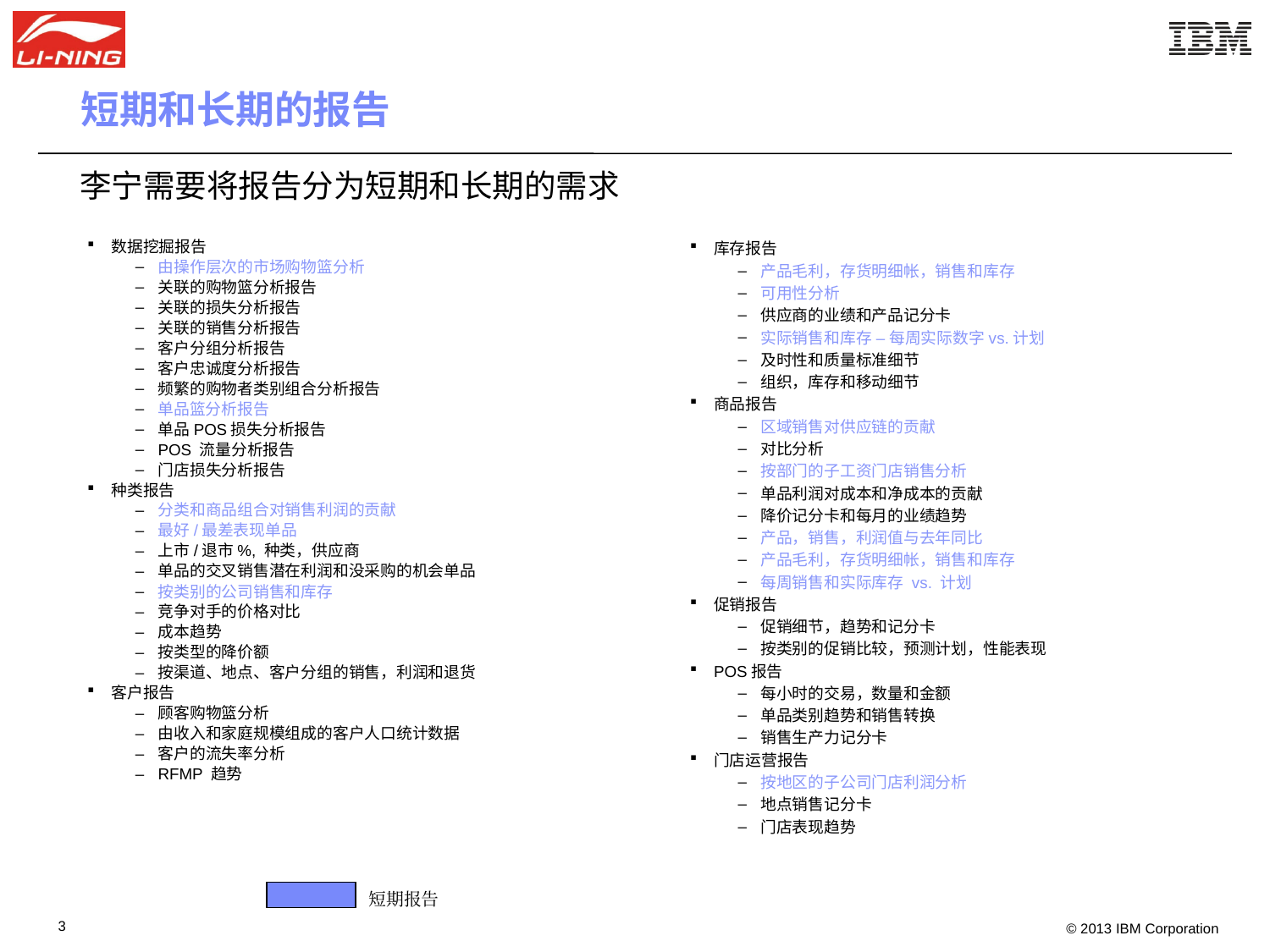

短期和长期的报告
李宁需要将报告分为短期和长期的需求
数据挖掘报告
由操作层次的市场购物篮分析
关联的购物篮分析报告
关联的损失分析报告
关联的销售分析报告
客户分组分析报告
客户忠诚度分析报告
频繁的购物者类别组合分析报告
单品​​篮分析报告
单品POS损失分析报告
POS 流量分析报告
门店损失分析报告
种类报告
分类和商品组合对销售利润的贡献
最好/最差表现单品
上市/退市%, 种类，供应商
单品的交叉销售潜在利润和没采购的机会单品
按类别的公司销售和库存
竞争对手的价格对比
成本趋势
按类型的降价额
按渠道、地点、客户分组的销售，利润和退货
客户报告
顾客购物篮分析
由收入和家庭规模组成的客户人口统计数据
客户的流失率分析
RFMP 趋势
库存报告
产品毛利，存货明细帐，销售和库存
可用性分析
供应商的业绩和产品记分卡
实际销售和库存 – 每周实际数字vs.计划
及时性和质量标准细节
组织，库存和移动细节
商品报告
区域销售对供应链的贡献
对比分析
按部门的子工资门店销售分析
单品利润对成本和净成本的贡献
降价记分卡和每月的业绩趋势
产品，销售，利润值与去年同比
产品毛利，存货明细帐，销售和库存
每周销售和实际库存 vs. 计划
促销报告
促销细节，趋势​​和记分卡
按类别的促销比较，预测计划，性能表现
POS报告
每小时的交易，数量和金额
单品类别趋势和销售转换
销售生产力记分卡
门店运营报告
按地区的子公司门店利润分析
地点销售记分卡
门店表现趋势

短期报告